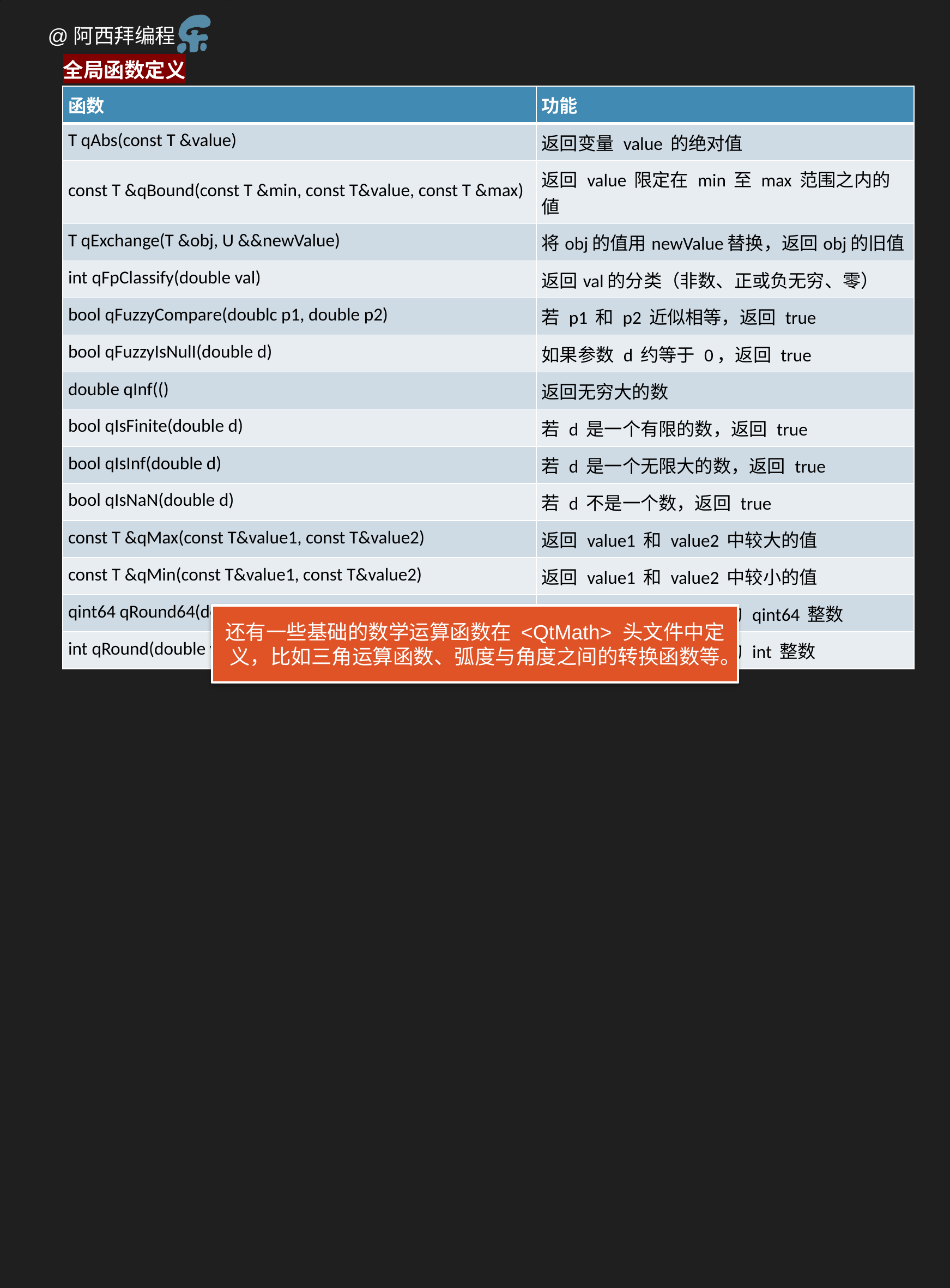

全局函数定义
| 函数 | 功能 |
| --- | --- |
| T qAbs(const T &value) | 返回变量 value 的绝对值 |
| const T &qBound(const T &min, const T&value, const T &max) | 返回 value 限定在 min 至 max 范围之内的値 |
| T qExchange(T &obj, U &&newValue) | 将obj的值用newValue替换，返回obj的旧值 |
| int qFpClassify(double val) | 返回val的分类（非数、正或负无穷、零） |
| bool qFuzzyCompare(doublc p1, double p2) | 若 p1 和 p2 近似相等，返回 true |
| bool qFuzzyIsNulI(double d) | 如果参数 d 约等于 0，返回 true |
| double qInf(() | 返回无穷大的数 |
| bool qIsFinite(double d) | 若 d 是一个有限的数，返回 true |
| bool qIsInf(double d) | 若 d 是一个无限大的数，返回 true |
| bool qIsNaN(double d) | 若 d 不是一个数，返回 true |
| const T &qMax(const T&value1, const T&value2) | 返回 value1 和 value2 中较大的值 |
| const T &qMin(const T&value1, const T&value2) | 返回 value1 和 value2 中较小的值 |
| qint64 qRound64(double value) | 将 value 近似为最接近的 qint64 整数 |
| int qRound(double value) | 将 value 近似为最接近的 int 整数 |
还有一些基础的数学运算函数在 <QtMath> 头文件中定义，比如三角运算函数、弧度与角度之间的转换函数等。